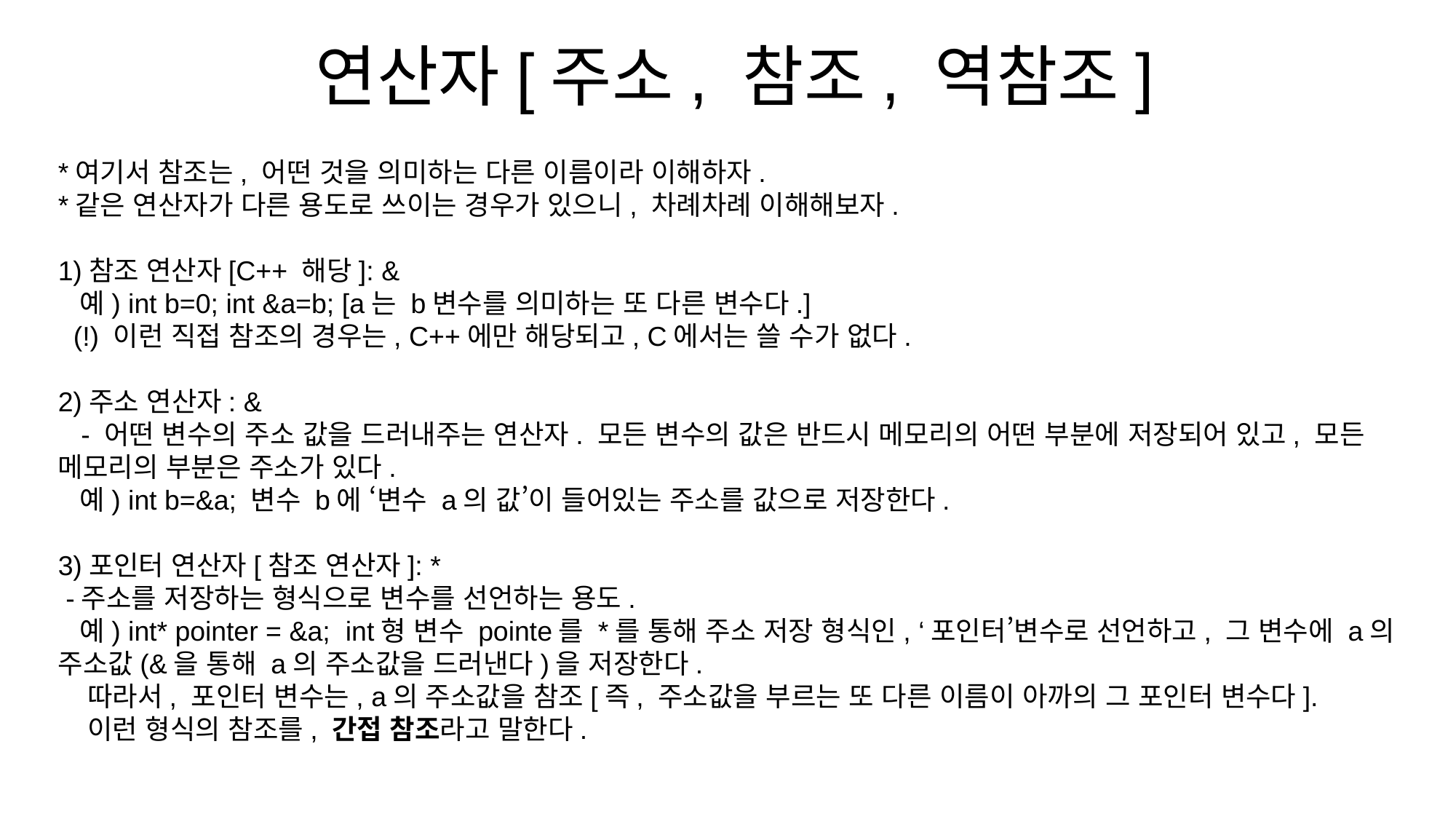

# 연산자[주소, 참조, 역참조]
*여기서 참조는, 어떤 것을 의미하는 다른 이름이라 이해하자.
*같은 연산자가 다른 용도로 쓰이는 경우가 있으니, 차례차례 이해해보자.

1)참조 연산자[C++ 해당]: &
  예) int b=0; int &a=b; [a는 b변수를 의미하는 또 다른 변수다.]
  (!) 이런 직접 참조의 경우는, C++에만 해당되고, C에서는 쓸 수가 없다.

2)주소 연산자: &
   - 어떤 변수의 주소 값을 드러내주는 연산자. 모든 변수의 값은 반드시 메모리의 어떤 부분에 저장되어 있고, 모든 메모리의 부분은 주소가 있다.
  예) int b=&a; 변수 b에 ‘변수 a의 값’이 들어있는 주소를 값으로 저장한다.

3)포인터 연산자[참조 연산자]: *
 -주소를 저장하는 형식으로 변수를 선언하는 용도.
  예) int* pointer = &a;  int형 변수 pointe를 *를 통해 주소 저장 형식인, ‘포인터’변수로 선언하고, 그 변수에 a의 주소값(&을 통해 a의 주소값을 드러낸다)을 저장한다.
   따라서, 포인터 변수는, a의 주소값을 참조[즉, 주소값을 부르는 또 다른 이름이 아까의 그 포인터 변수다].
   이런 형식의 참조를, 간접 참조라고 말한다.